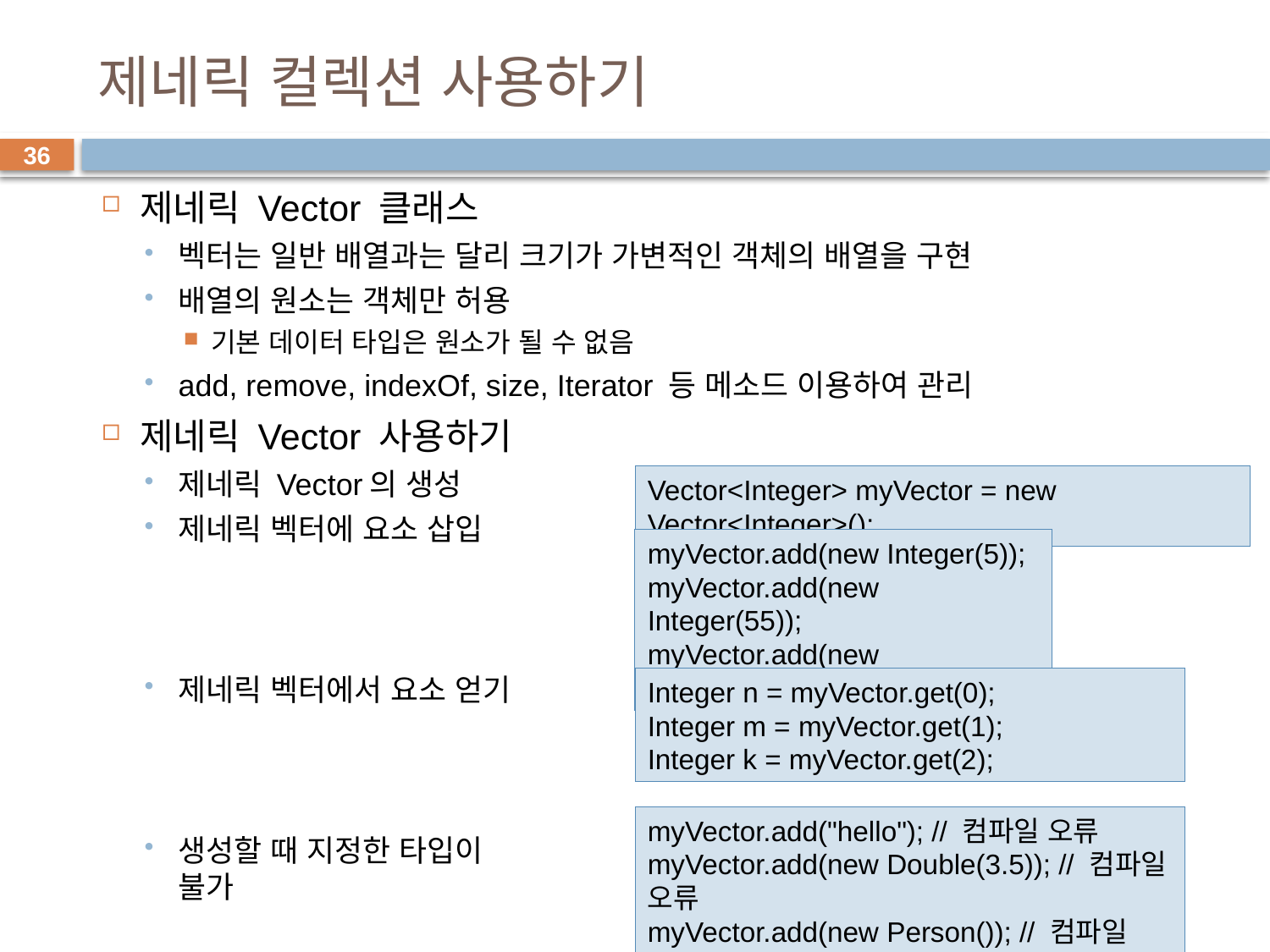

# 제네릭 컬렉션 사용하기
36
제네릭 Vector 클래스
벡터는 일반 배열과는 달리 크기가 가변적인 객체의 배열을 구현
배열의 원소는 객체만 허용
기본 데이터 타입은 원소가 될 수 없음
add, remove, indexOf, size, Iterator 등 메소드 이용하여 관리
제네릭 Vector 사용하기
제네릭 Vector의 생성
제네릭 벡터에 요소 삽입

제네릭 벡터에서 요소 얻기

생성할 때 지정한 타입이                                                      아닌 타입은 삽입 불가

Vector<Integer> myVector = new Vector<Integer>();
myVector.add(new Integer(5));
myVector.add(new Integer(55));
myVector.add(new Integer(23));
Integer n = myVector.get(0);
Integer m = myVector.get(1);
Integer k = myVector.get(2);
myVector.add("hello"); // 컴파일 오류
myVector.add(new Double(3.5)); // 컴파일 오류
myVector.add(new Person()); // 컴파일 오류